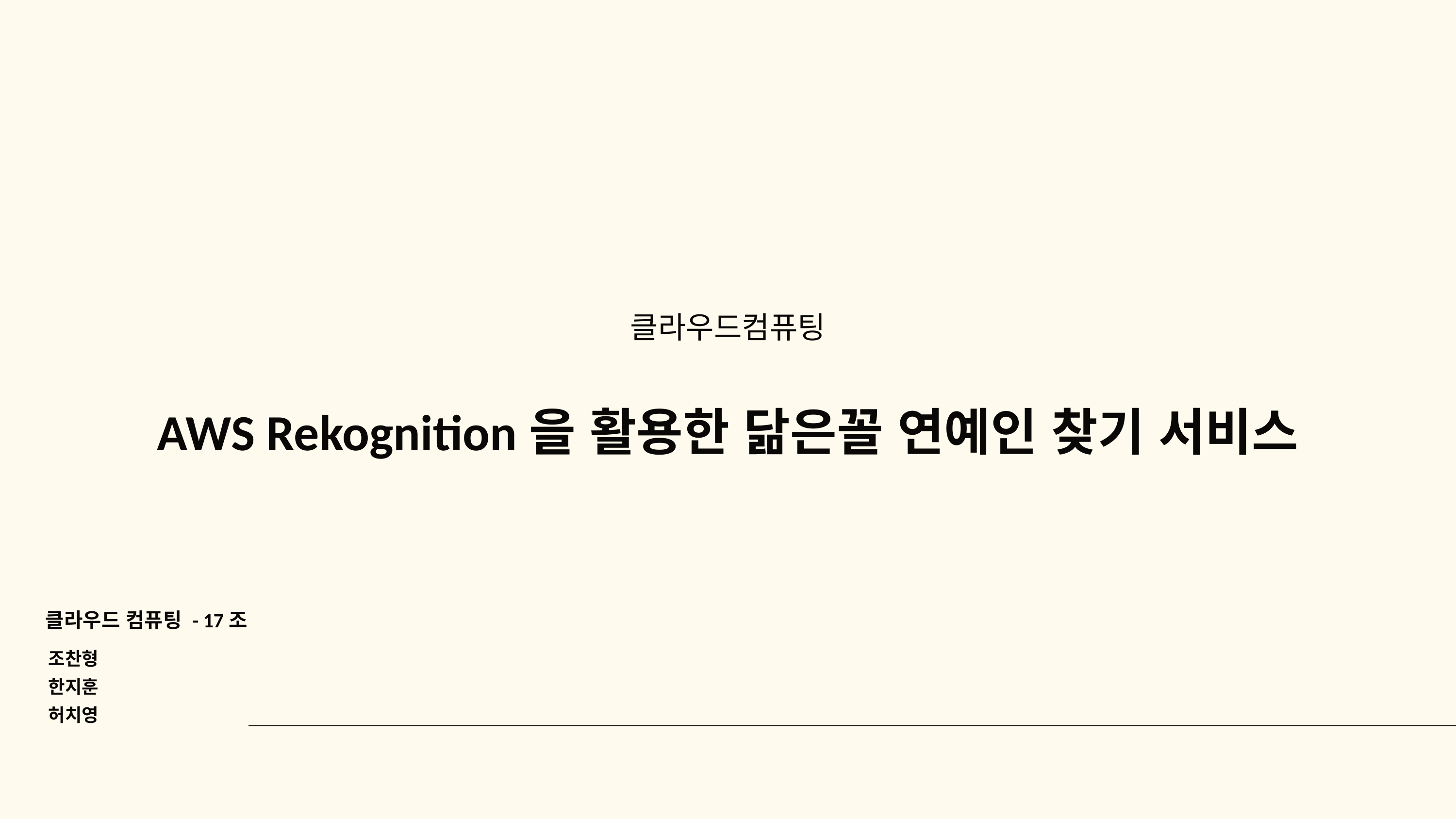

클라우드컴퓨팅
AWS Rekognition을 활용한 닮은꼴 연예인 찾기 서비스
클라우드 컴퓨팅 - 17조
조찬형
한지훈
허치영